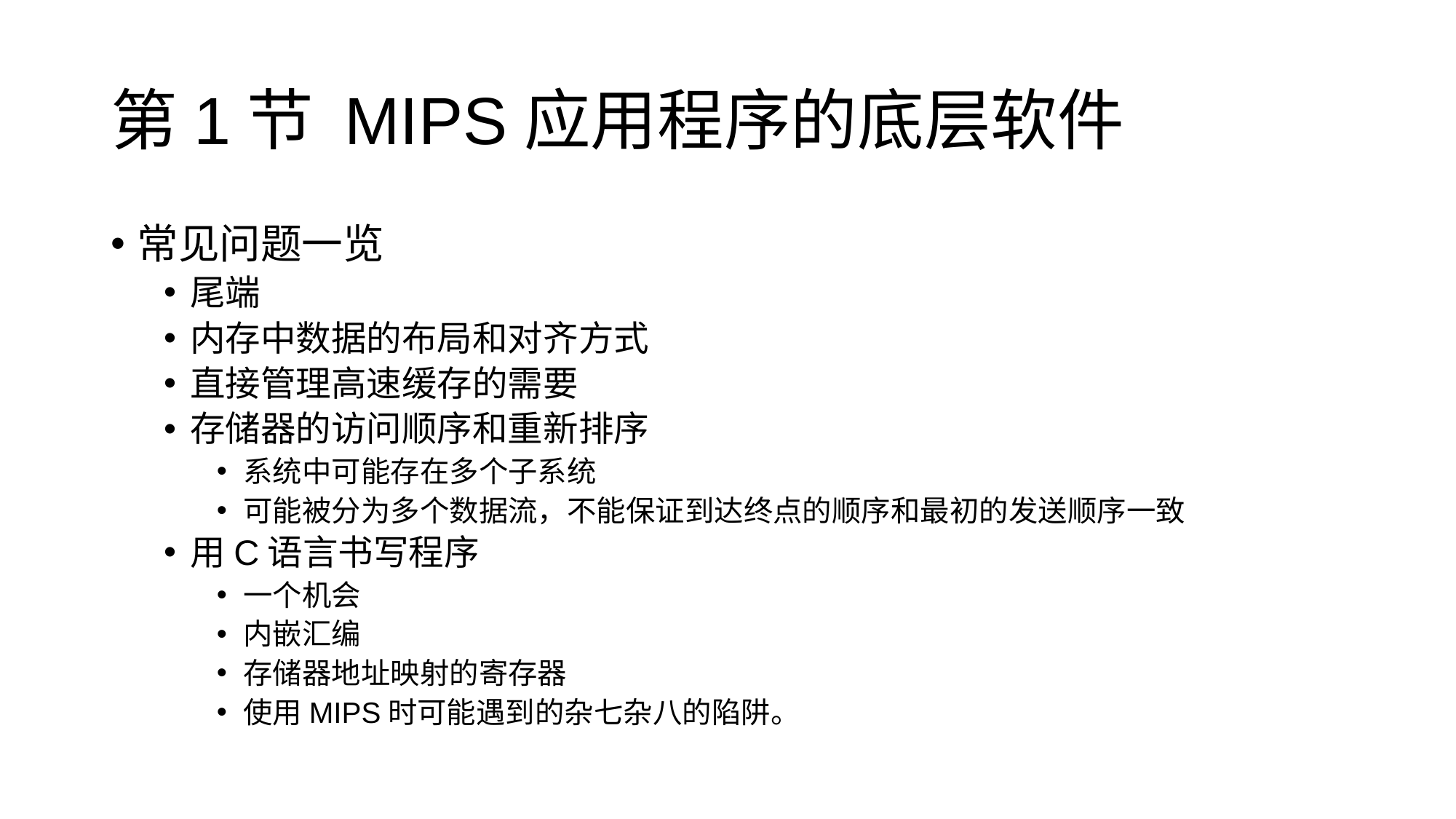

# 第1节 MIPS应用程序的底层软件
常见问题一览
尾端
内存中数据的布局和对齐方式
直接管理高速缓存的需要
存储器的访问顺序和重新排序
系统中可能存在多个子系统
可能被分为多个数据流，不能保证到达终点的顺序和最初的发送顺序一致
用C语言书写程序
一个机会
内嵌汇编
存储器地址映射的寄存器
使用MIPS时可能遇到的杂七杂八的陷阱。